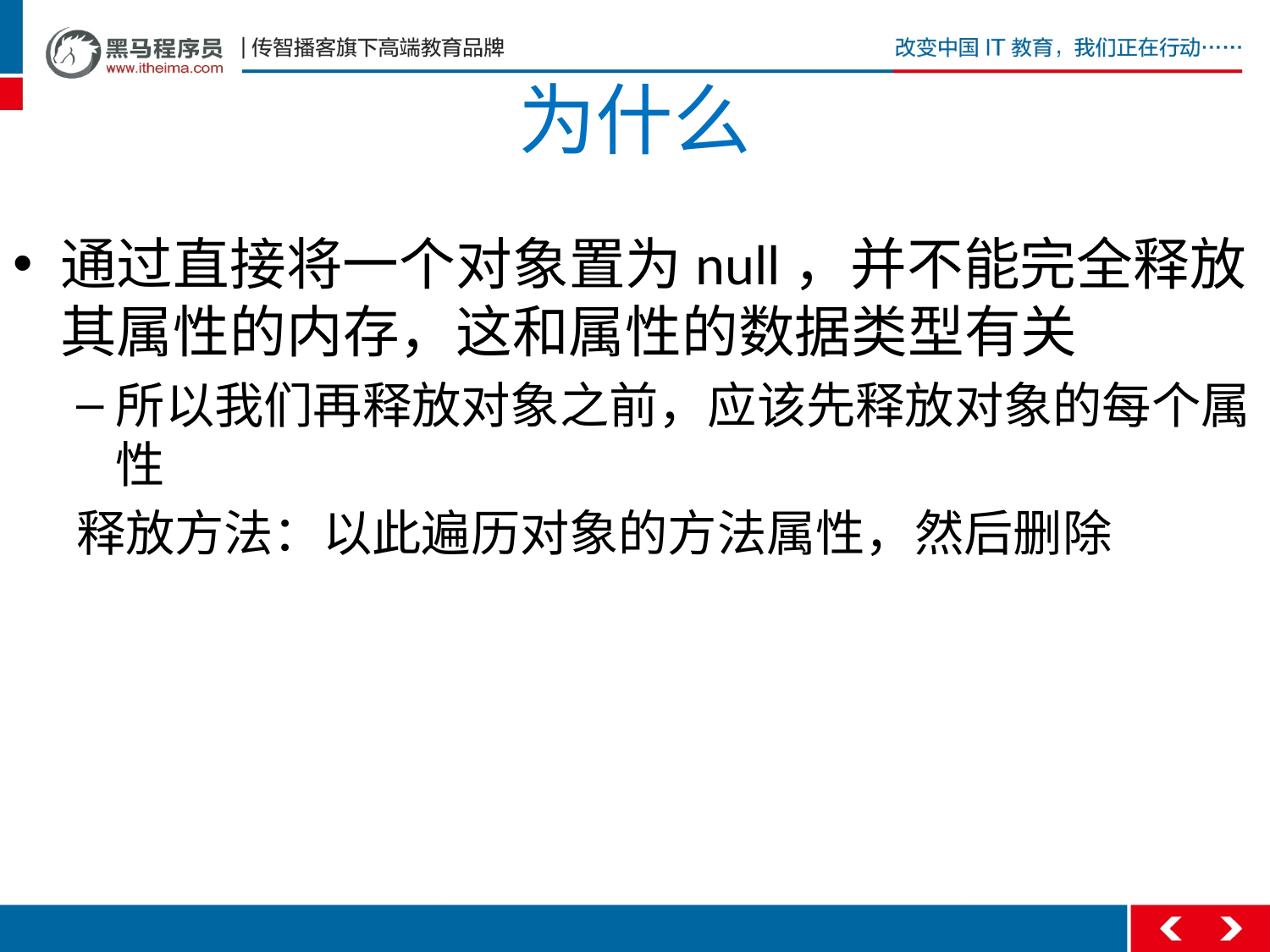

# 为什么
通过直接将一个对象置为null，并不能完全释放其属性的内存，这和属性的数据类型有关
所以我们再释放对象之前，应该先释放对象的每个属性
释放方法：以此遍历对象的方法属性，然后删除